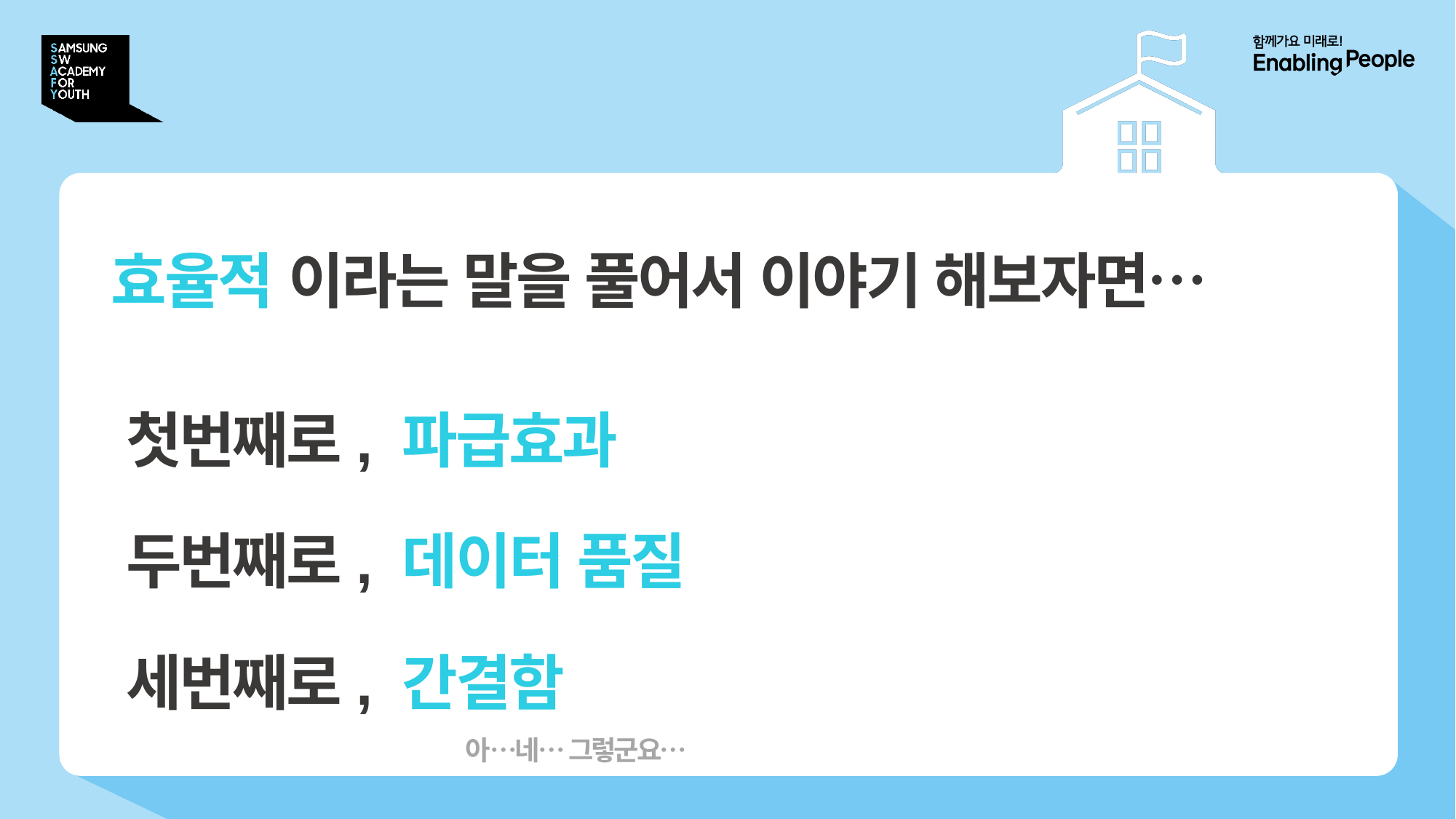

# 시작하며
효율적 이라는 말을 풀어서 이야기 해보자면…
첫번째로, 파급효과
두번째로, 데이터 품질
세번째로, 간결함
아…네… 그렇군요…